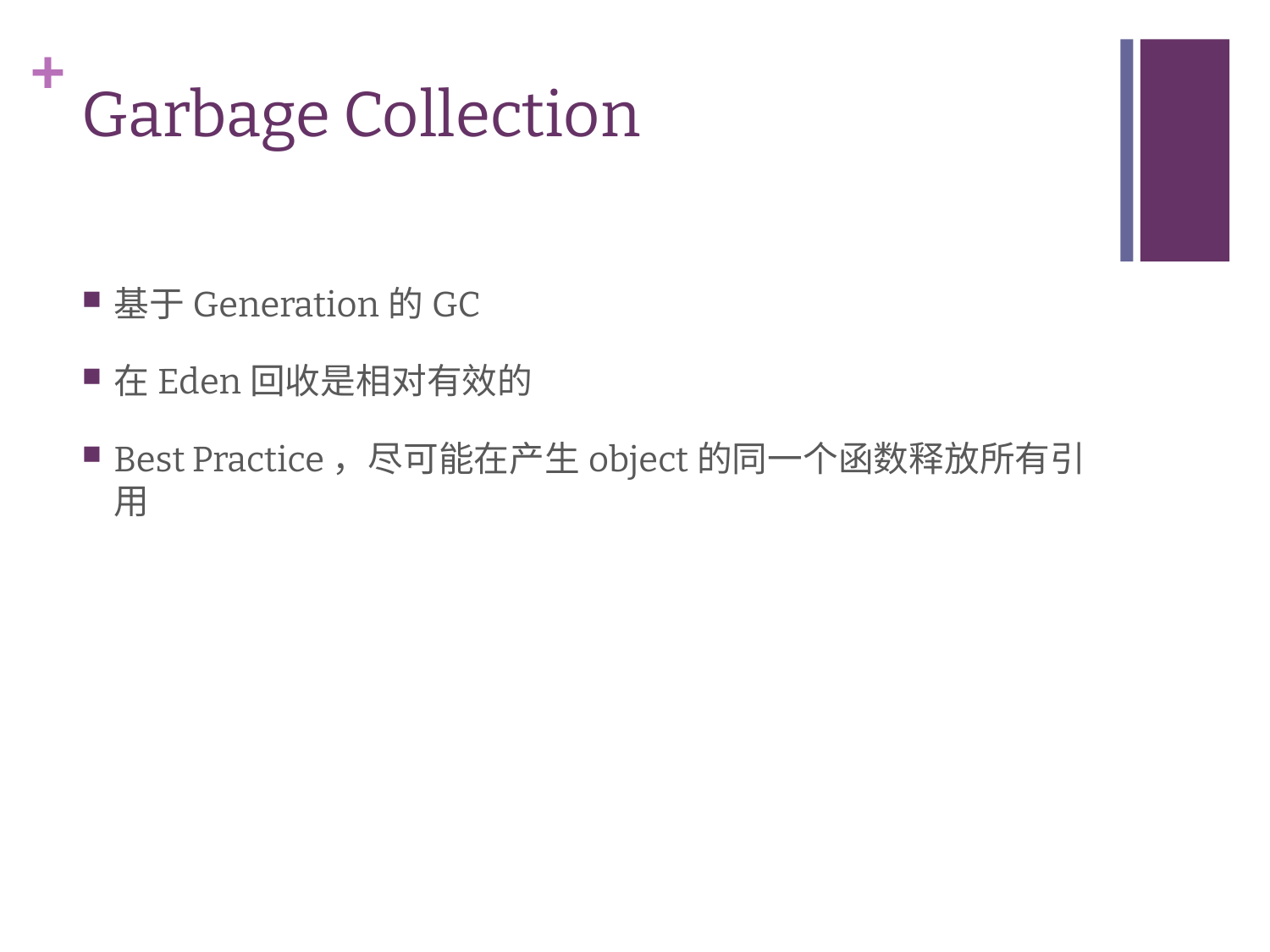

# Garbage Collection
基于Generation的GC
在Eden回收是相对有效的
Best Practice，尽可能在产生object的同一个函数释放所有引用